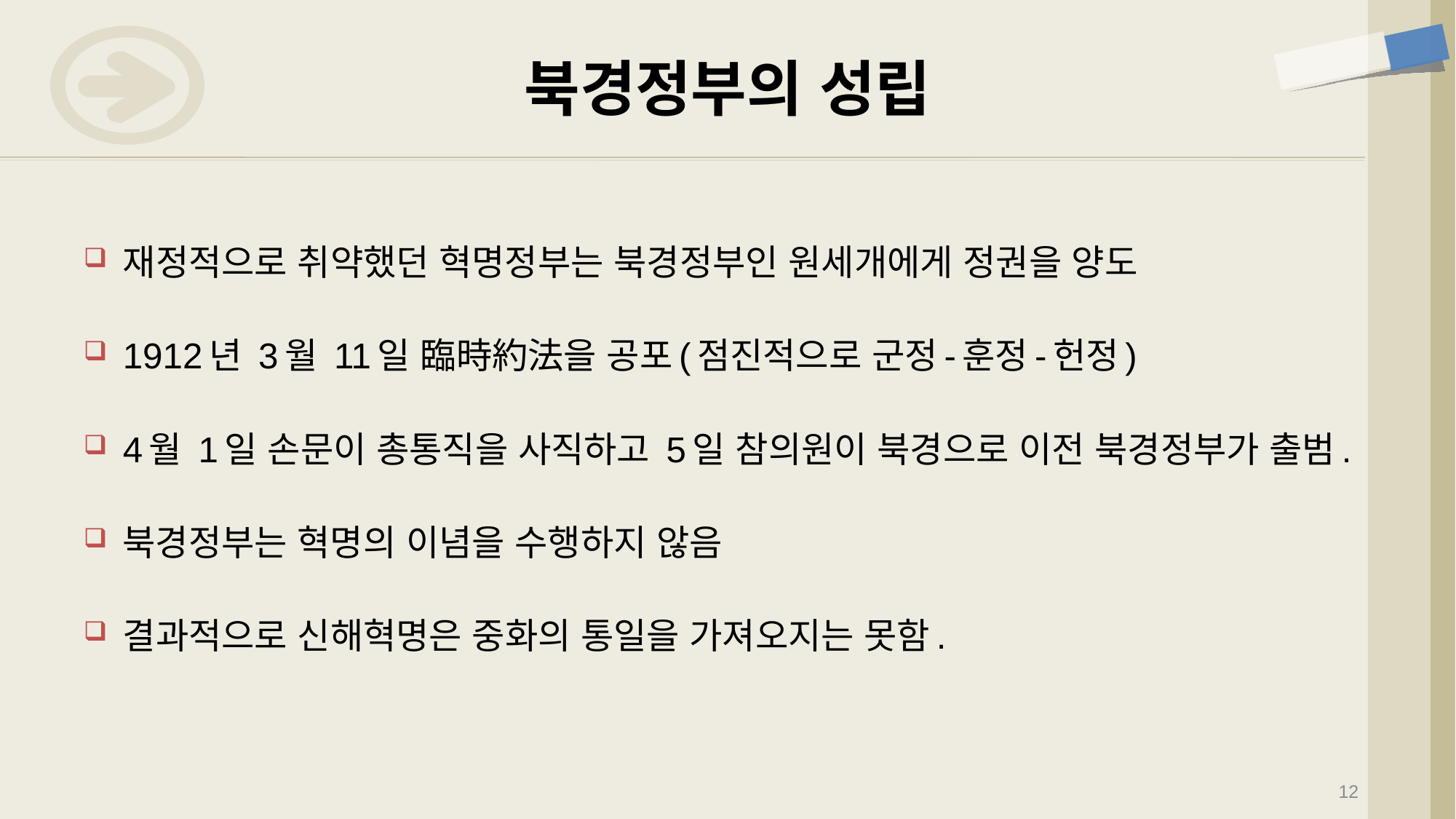

# 북경정부의 성립
재정적으로 취약했던 혁명정부는 북경정부인 원세개에게 정권을 양도
1912년 3월 11일 臨時約法을 공포(점진적으로 군정-훈정-헌정)
4월 1일 손문이 총통직을 사직하고 5일 참의원이 북경으로 이전 북경정부가 출범.
북경정부는 혁명의 이념을 수행하지 않음
결과적으로 신해혁명은 중화의 통일을 가져오지는 못함.

12